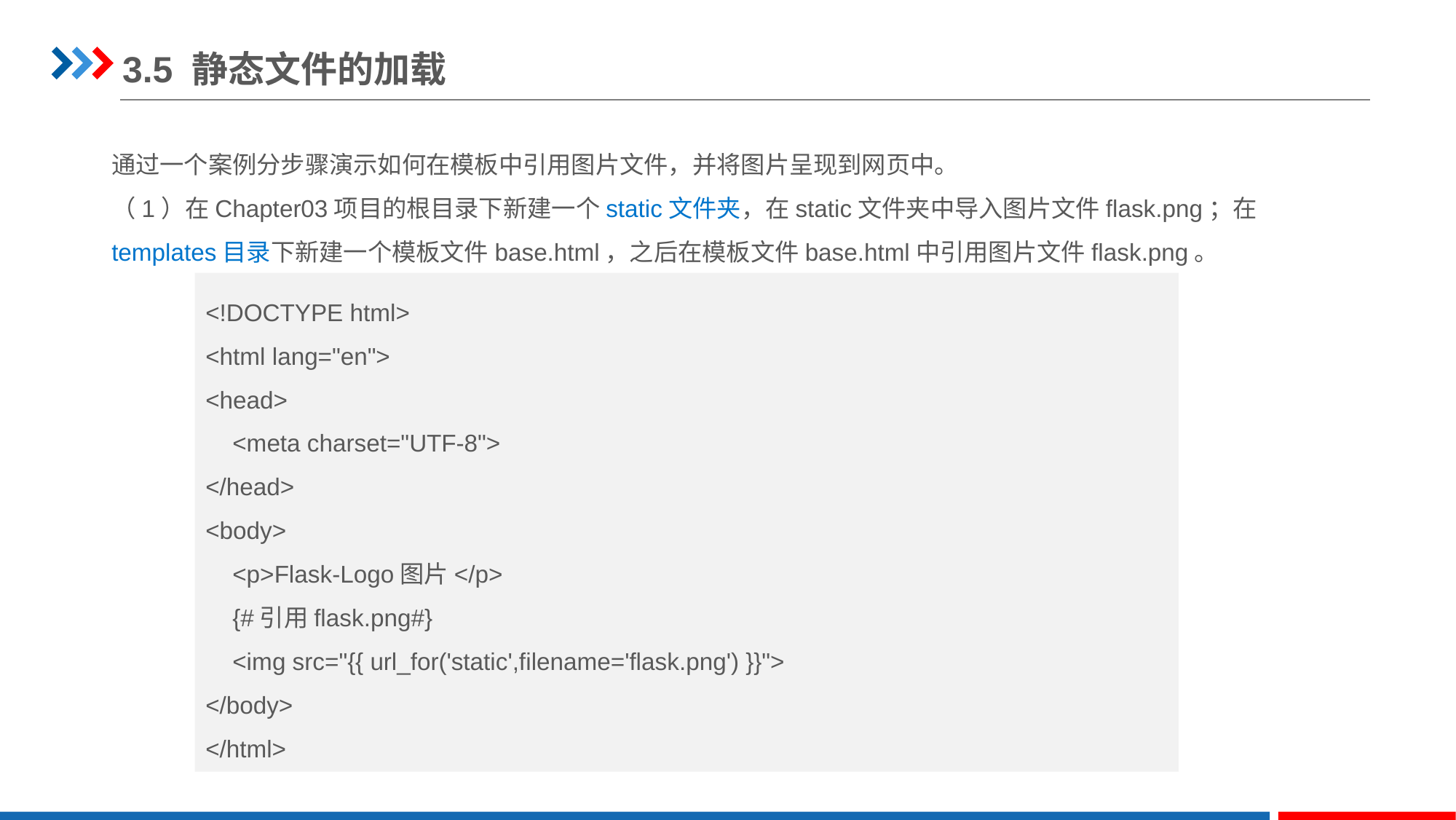

3.5 静态文件的加载
通过一个案例分步骤演示如何在模板中引用图片文件，并将图片呈现到网页中。
（1）在Chapter03项目的根目录下新建一个static文件夹，在static文件夹中导入图片文件flask.png；在templates目录下新建一个模板文件base.html，之后在模板文件base.html中引用图片文件flask.png。
<!DOCTYPE html>
<html lang="en">
<head>
    <meta charset="UTF-8">
</head>
<body>
    <p>Flask-Logo图片</p>
    {#引用flask.png#}
    <img src="{{ url_for('static',filename='flask.png') }}">
</body>
</html>